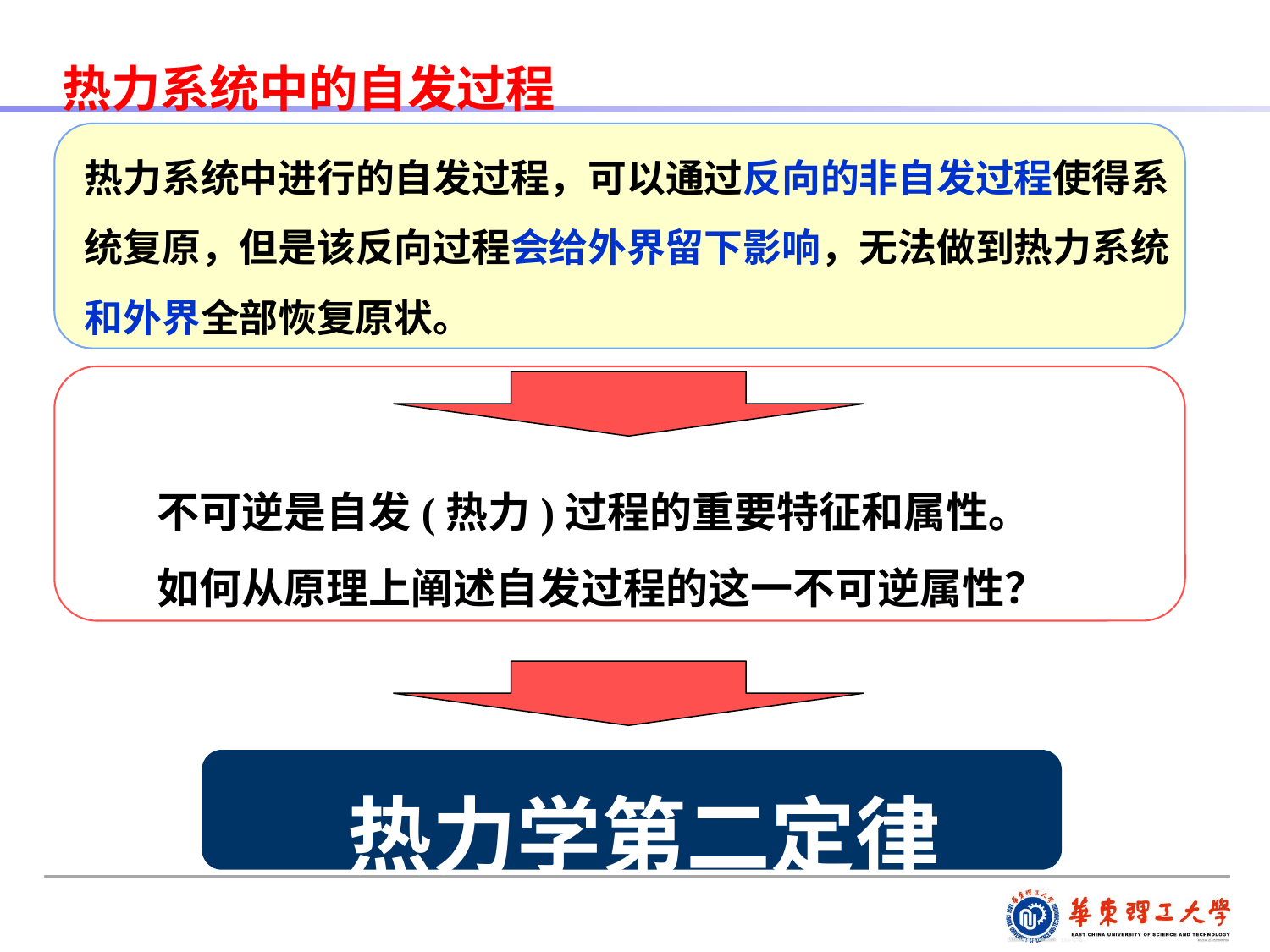

热力系统中的自发过程

热力系统中进行的自发过程，可以通过反向的非自发过程使得系统复原，但是该反向过程会给外界留下影响，无法做到热力系统和外界全部恢复原状。

不可逆是自发(热力)过程的重要特征和属性。
如何从原理上阐述自发过程的这一不可逆属性？

热力学第二定律